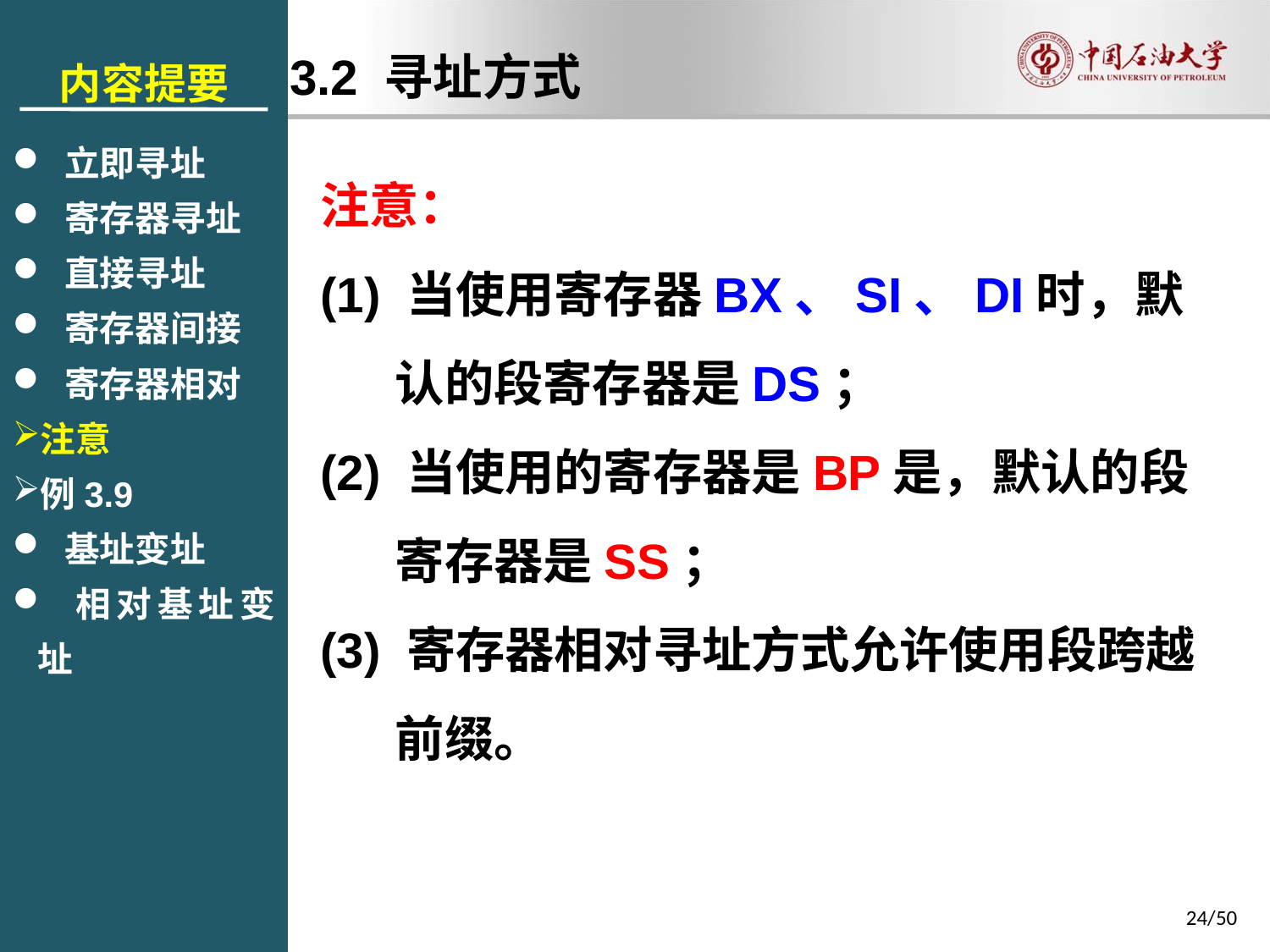

内容提要
 立即寻址
 寄存器寻址
 直接寻址
 寄存器间接
 寄存器相对
注意
例3.9
 基址变址
 相对基址变址
3.2 寻址方式
注意：
(1) 当使用寄存器BX、SI、DI时，默认的段寄存器是DS；
(2) 当使用的寄存器是BP是，默认的段寄存器是SS；
(3) 寄存器相对寻址方式允许使用段跨越前缀。
24/50